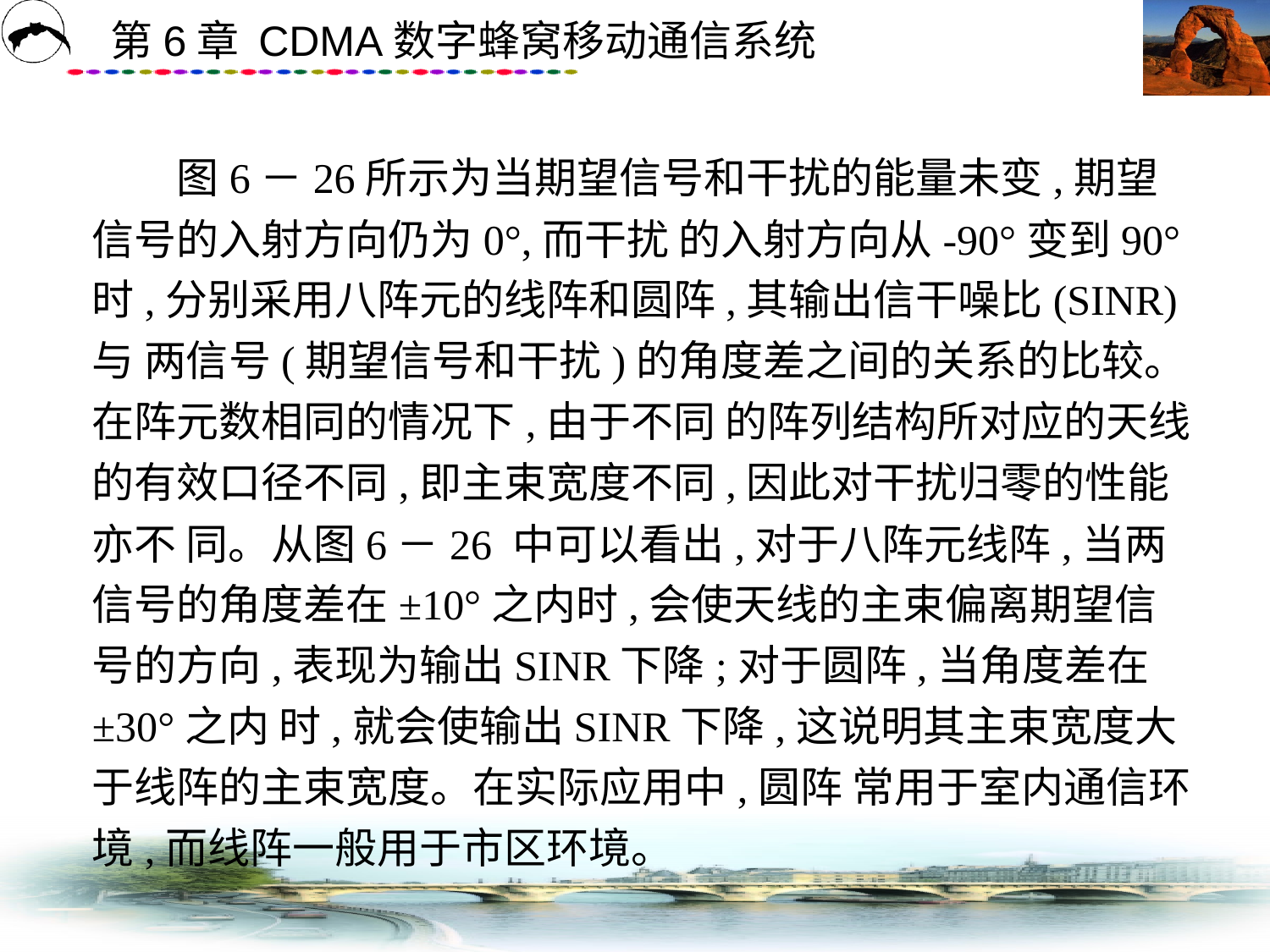

# 图6－26所示为当期望信号和干扰的能量未变,期望信号的入射方向仍为0°,而干扰 的入射方向从-90°变到90°时,分别采用八阵元的线阵和圆阵,其输出信干噪比(SINR)与 两信号(期望信号和干扰)的角度差之间的关系的比较。在阵元数相同的情况下,由于不同 的阵列结构所对应的天线的有效口径不同,即主束宽度不同,因此对干扰归零的性能亦不 同。从图6－26 中可以看出,对于八阵元线阵,当两信号的角度差在±10°之内时,会使天线的主束偏离期望信号的方向,表现为输出SINR下降;对于圆阵,当角度差在±30°之内 时,就会使输出SINR下降,这说明其主束宽度大于线阵的主束宽度。在实际应用中,圆阵 常用于室内通信环境,而线阵一般用于市区环境。